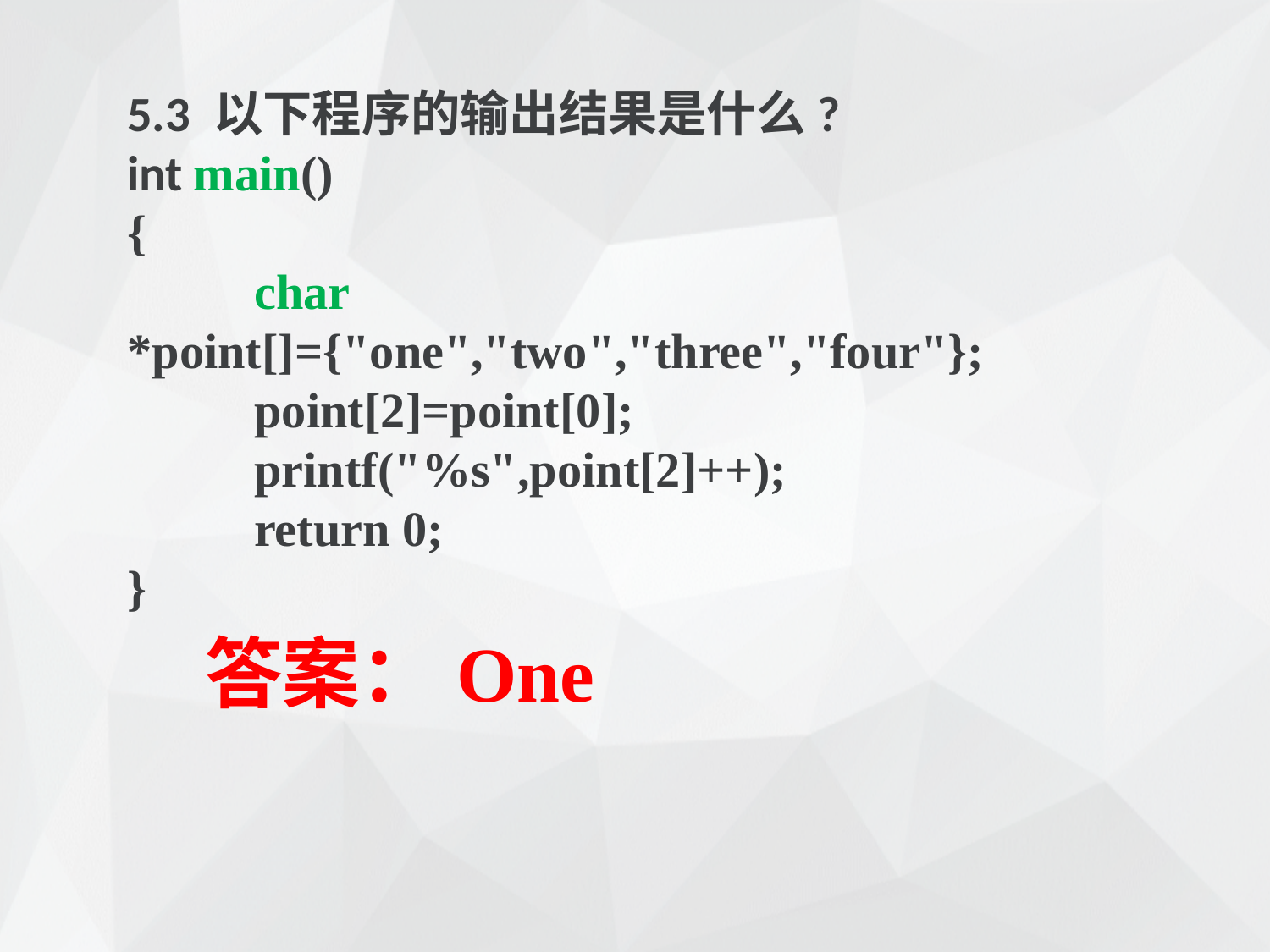

5.3 以下程序的输出结果是什么?
int main()
{
	char *point[]={"one","two","three","four"};
	point[2]=point[0];
	printf("%s",point[2]++);
	return 0;
}
答案：One